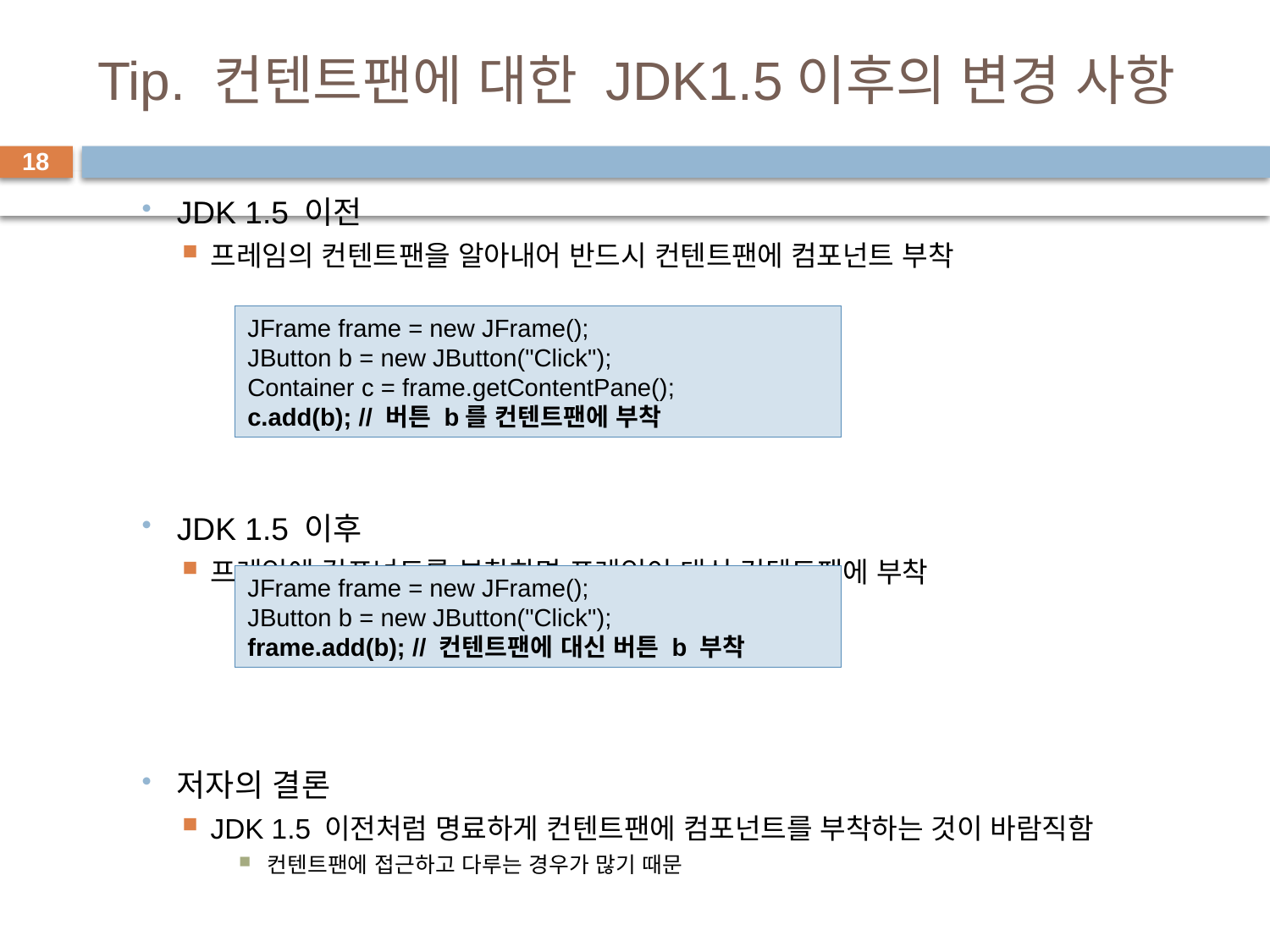

# Tip. 컨텐트팬에 대한 JDK1.5이후의 변경 사항
18
JDK 1.5 이전
프레임의 컨텐트팬을 알아내어 반드시 컨텐트팬에 컴포넌트 부착

JDK 1.5 이후
프레임에 컴포넌트를 부착하면 프레임이 대신 컨텐트팬에 부착

저자의 결론
JDK 1.5 이전처럼 명료하게 컨텐트팬에 컴포넌트를 부착하는 것이 바람직함
컨텐트팬에 접근하고 다루는 경우가 많기 때문
JFrame frame = new JFrame();
JButton b = new JButton("Click");
Container c = frame.getContentPane();
c.add(b); // 버튼 b를 컨텐트팬에 부착
JFrame frame = new JFrame();
JButton b = new JButton("Click");
frame.add(b); // 컨텐트팬에 대신 버튼 b 부착